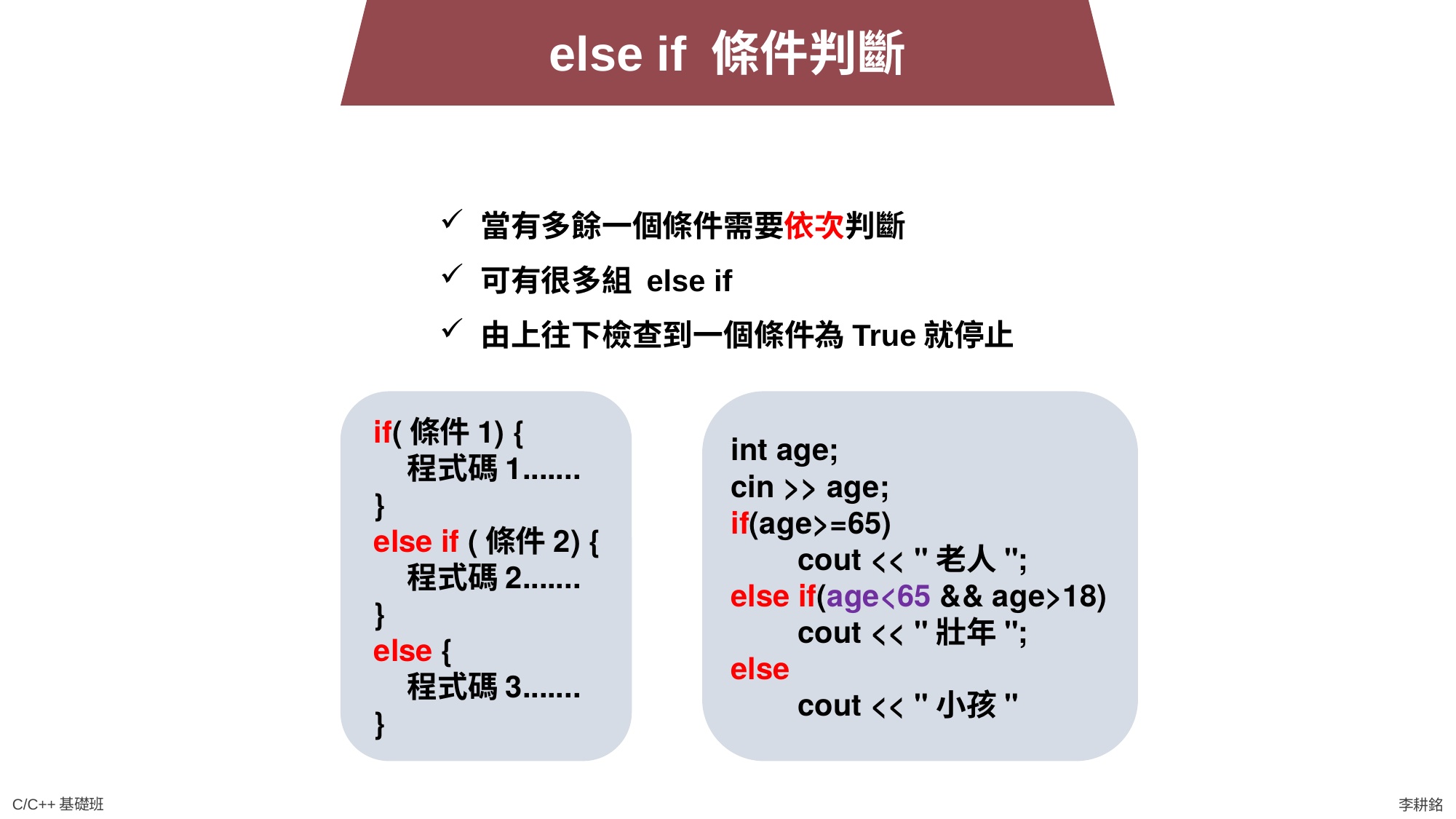

else if 條件判斷
當有多餘一個條件需要依次判斷
可有很多組 else if
由上往下檢查到一個條件為True就停止
 if(條件1) {
     程式碼1.......
 }
 else if (條件2) {
     程式碼2.......
 }
 else {
     程式碼3.......
 }
int age;
cin >> age;
if(age>=65)
        cout << "老人";
else if(age<65 && age>18)
        cout << "壯年";
else
        cout << "小孩"
C/C++基礎班
李耕銘